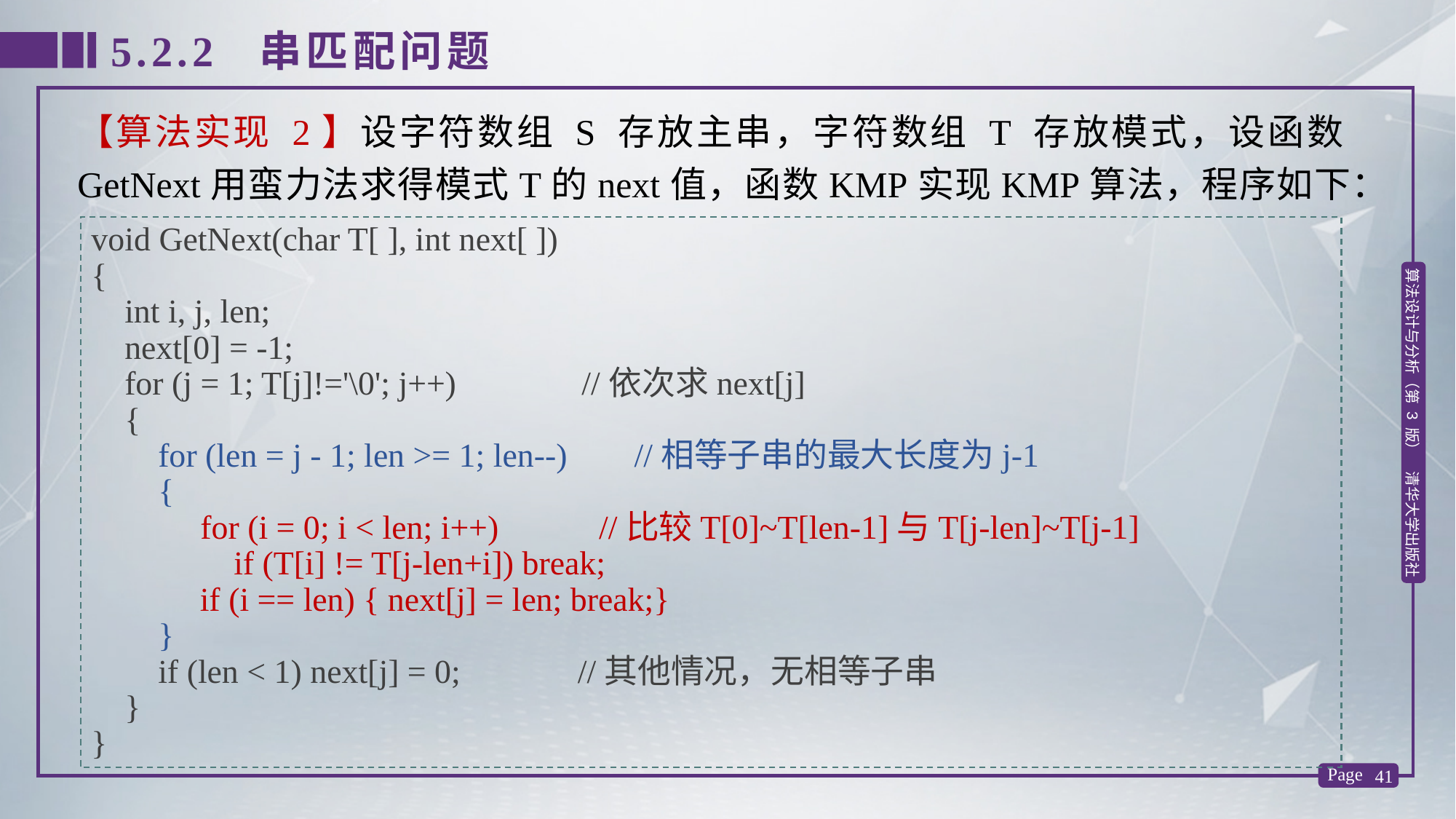

5.2.2  串匹配问题
【算法实现 2】设字符数组 S 存放主串，字符数组 T 存放模式，设函数GetNext用蛮力法求得模式T的next值，函数KMP实现KMP算法，程序如下：
void GetNext(char T[ ], int next[ ])
{
    int i, j, len;
    next[0] = -1;
    for (j = 1; T[j]!='\0'; j++)               //依次求next[j]
    {
        for (len = j - 1; len >= 1; len--)        //相等子串的最大长度为j-1
        {
	for (i = 0; i < len; i++)            //比较T[0]~T[len-1]与T[j-len]~T[j-1]
	    if (T[i] != T[j-len+i]) break;
             if (i == len) { next[j] = len; break;}
        }
        if (len < 1) next[j] = 0;              //其他情况，无相等子串
    }
}